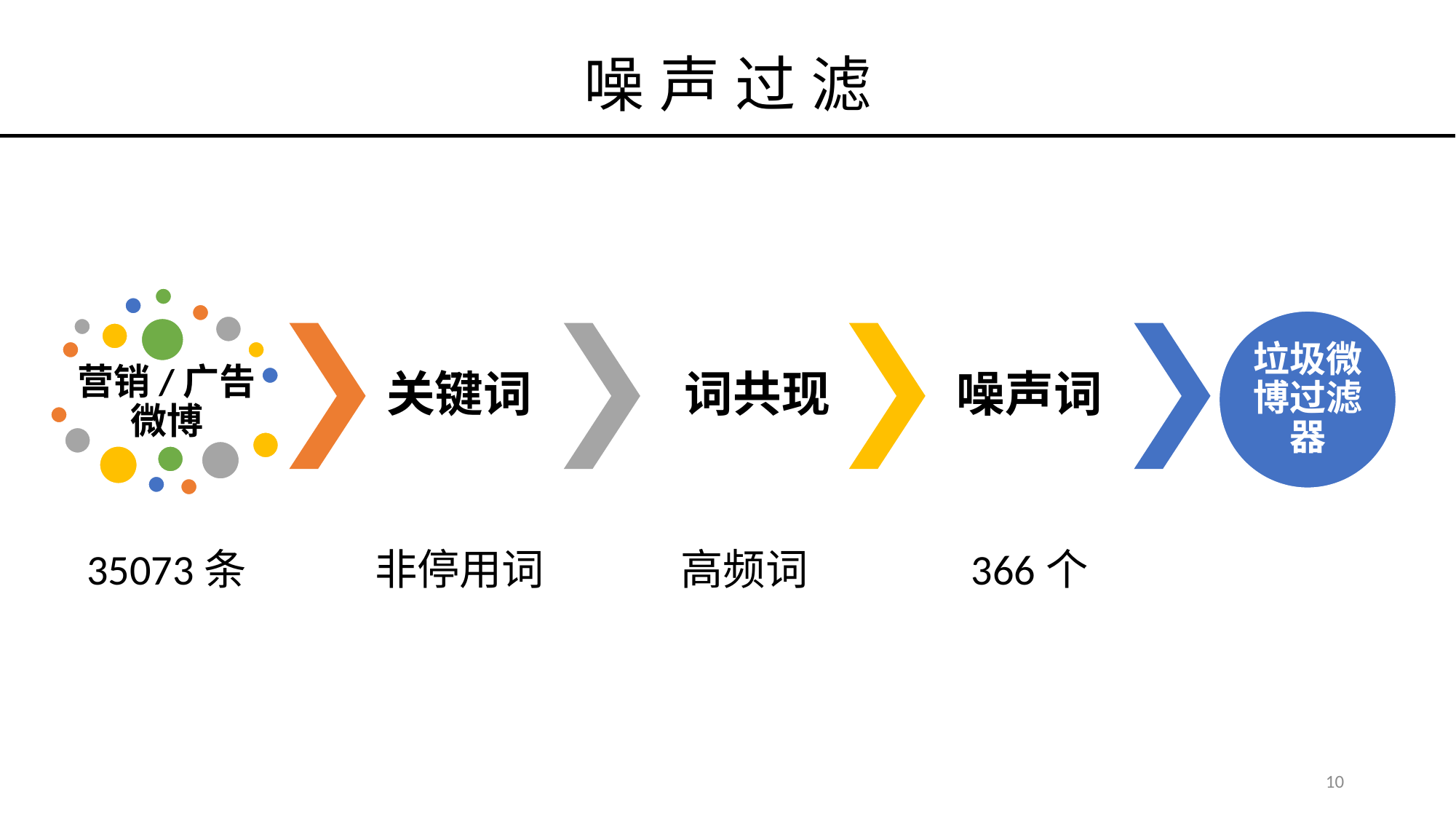

噪声过滤

营销/广告微博
35073条
关键词
非停用词
词共现
高频词
噪声词
366个
垃圾微博过滤器
10